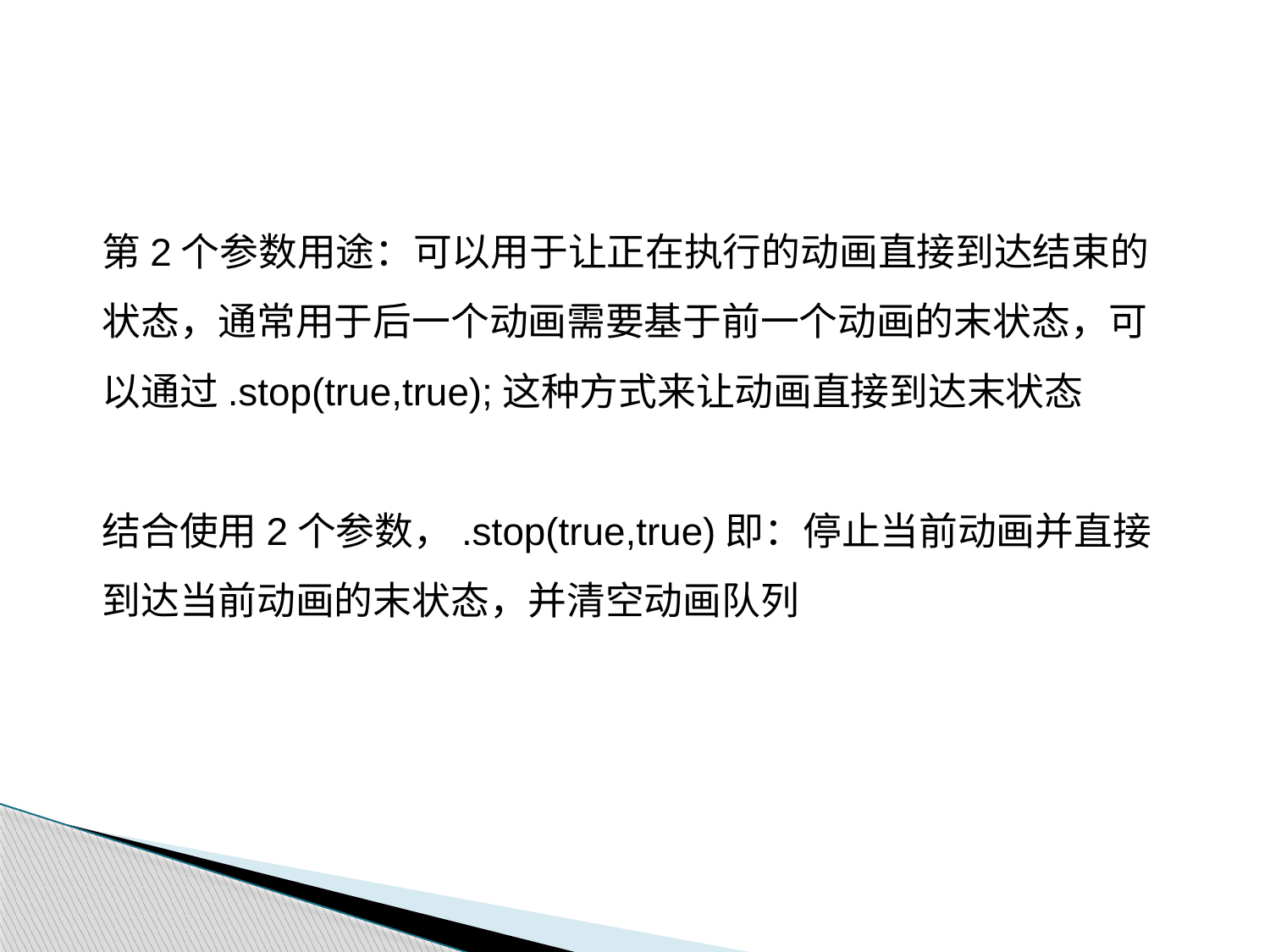

第2个参数用途：可以用于让正在执行的动画直接到达结束的状态，通常用于后一个动画需要基于前一个动画的末状态，可以通过.stop(true,true);这种方式来让动画直接到达末状态

结合使用2个参数，.stop(true,true)即：停止当前动画并直接到达当前动画的末状态，并清空动画队列